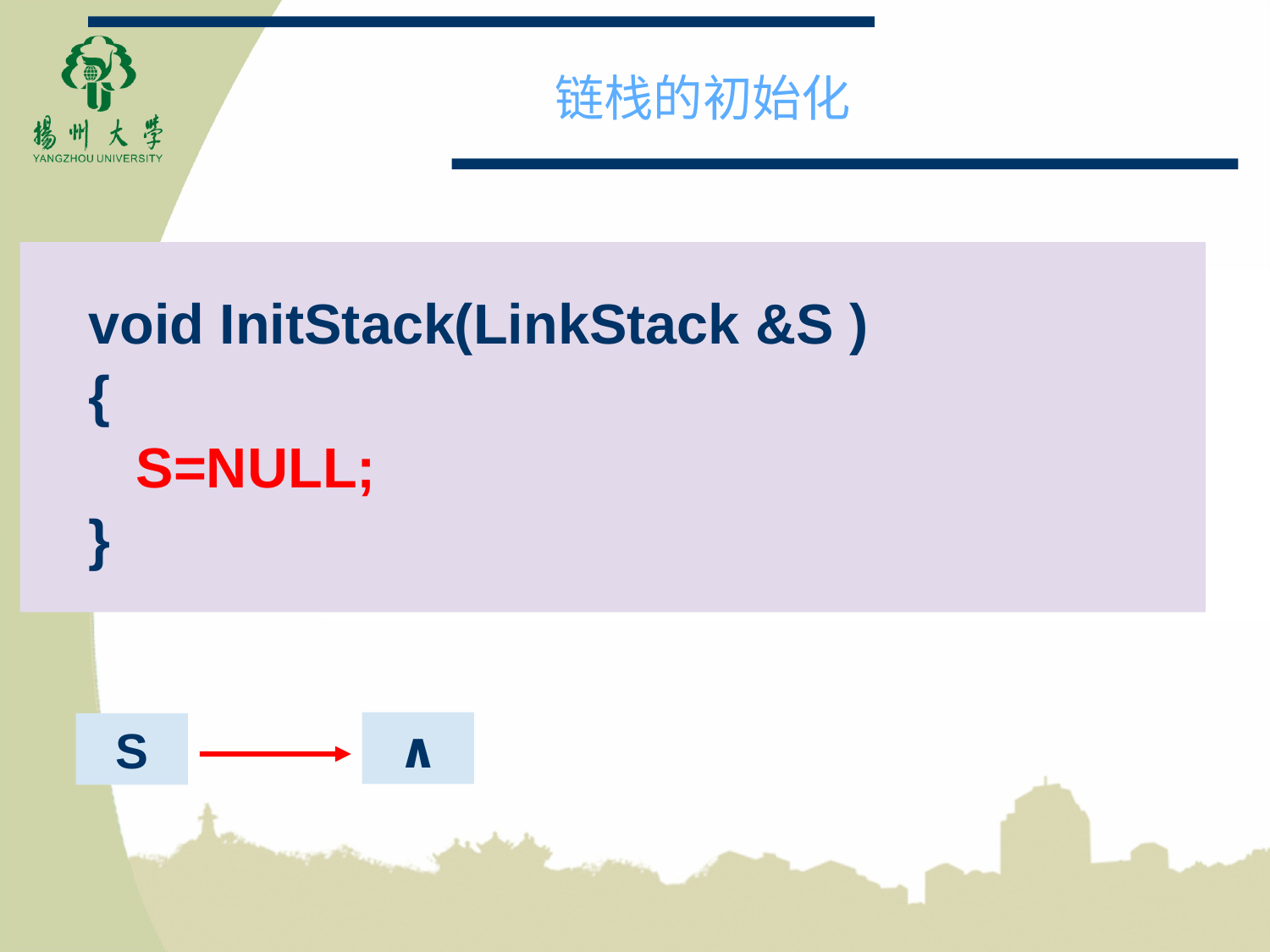

# 链栈的初始化

void InitStack(LinkStack &S )
{
	S=NULL;
}
∧
S